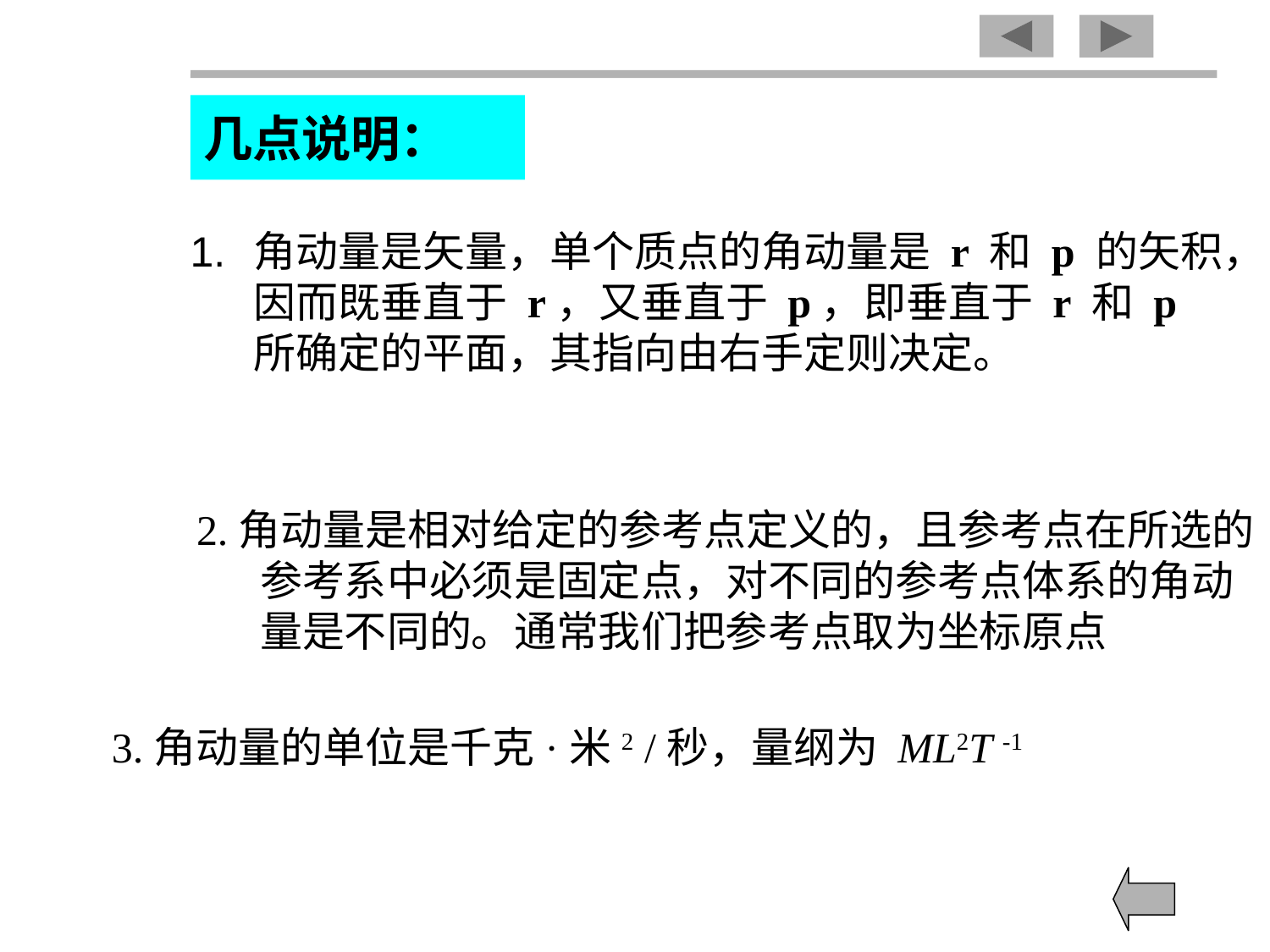

几点说明：
角动量是矢量，单个质点的角动量是 r 和 p 的矢积，因而既垂直于 r，又垂直于 p，即垂直于 r 和 p 所确定的平面，其指向由右手定则决定。
2.角动量是相对给定的参考点定义的，且参考点在所选的参考系中必须是固定点，对不同的参考点体系的角动量是不同的。通常我们把参考点取为坐标原点
3.角动量的单位是千克·米2 /秒，量纲为 ML2T -1